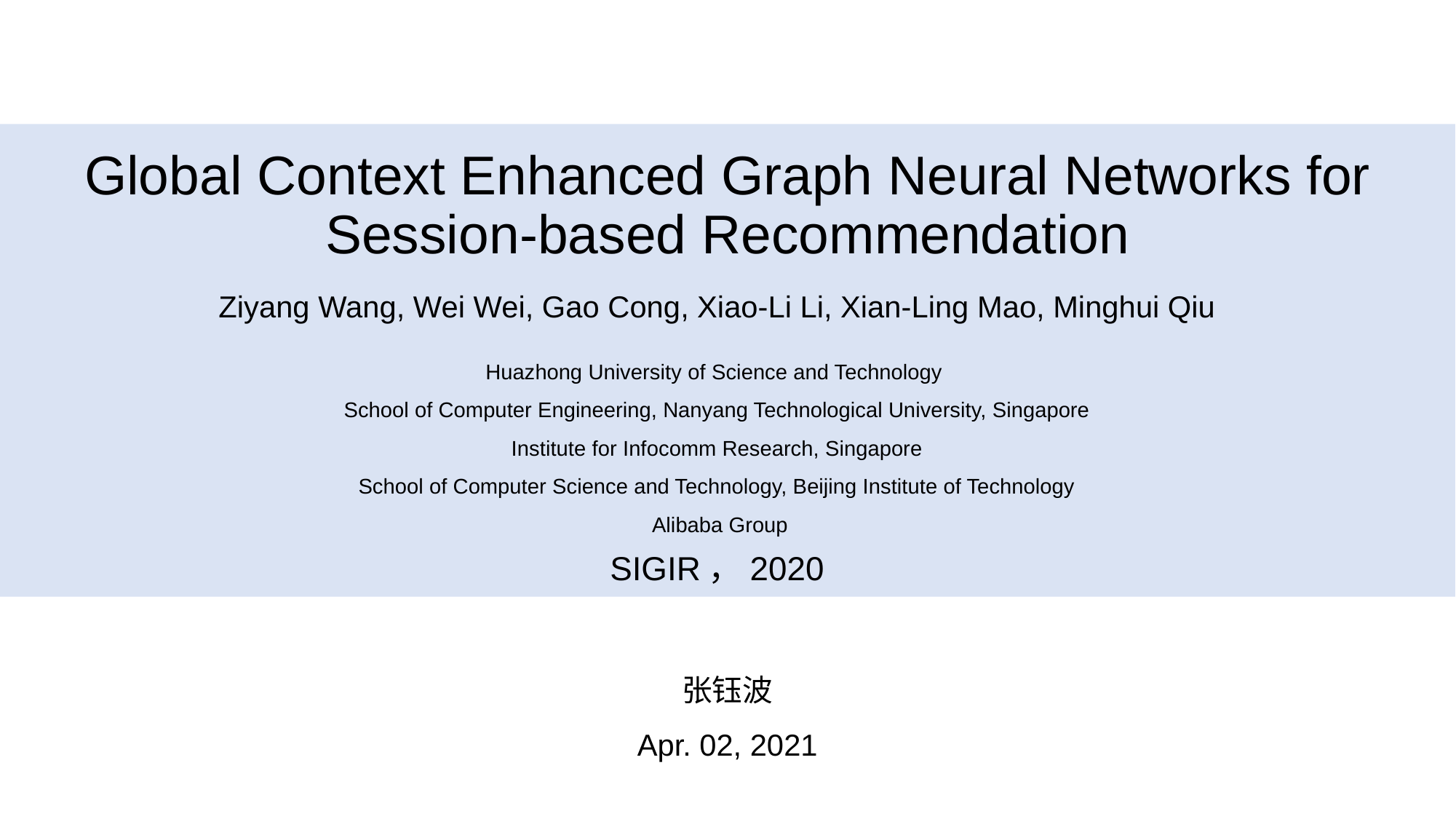

# Global Context Enhanced Graph Neural Networks for Session-based Recommendation

Ziyang Wang, Wei Wei, Gao Cong, Xiao-Li Li, Xian-Ling Mao, Minghui Qiu

Huazhong University of Science and Technology
School of Computer Engineering, Nanyang Technological University, Singapore
Institute for Infocomm Research, Singapore
School of Computer Science and Technology, Beijing Institute of Technology
 Alibaba Group
SIGIR，2020
张钰波
Apr. 02, 2021